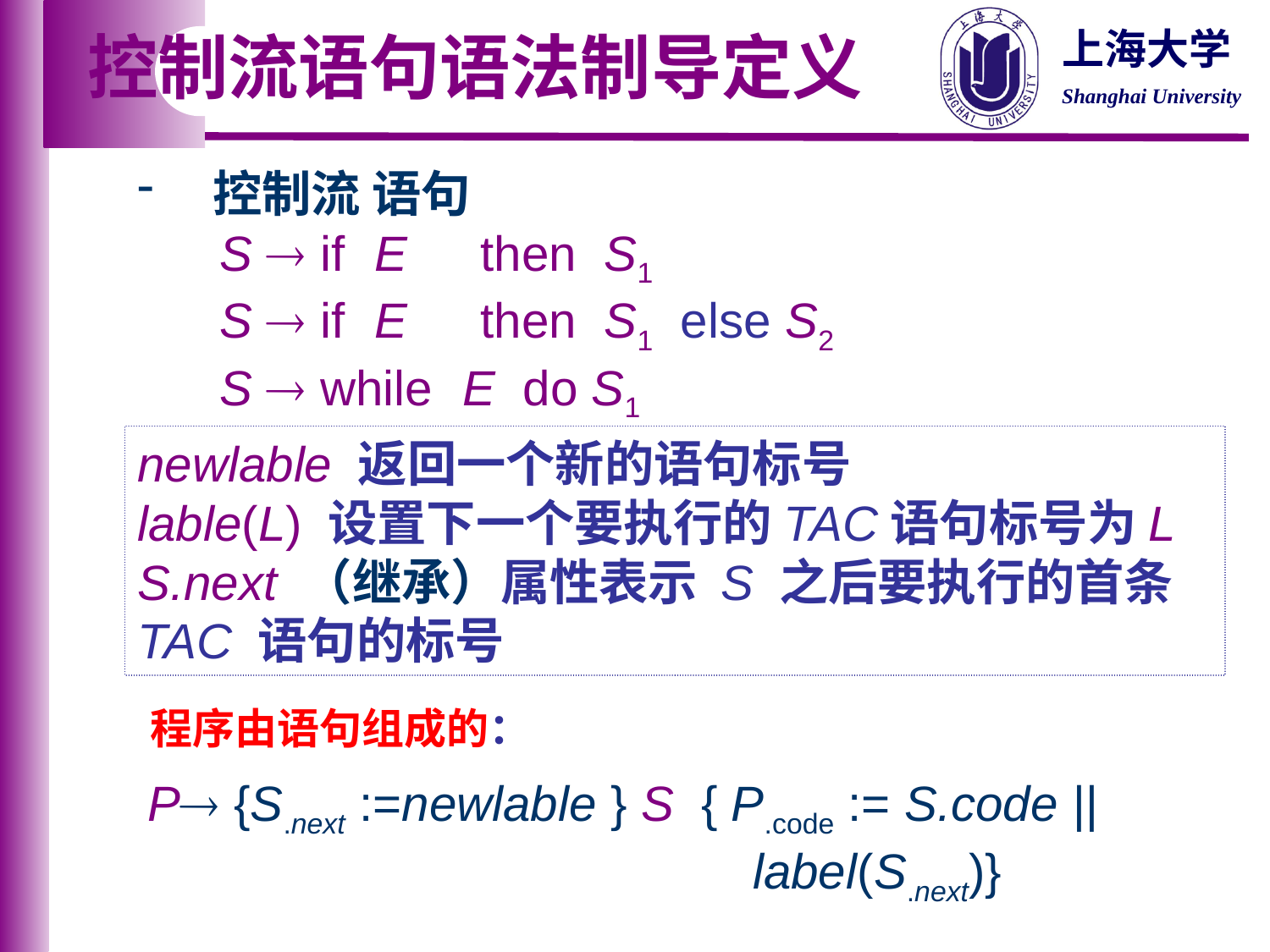

控制流语句语法制导定义
   控制流 语句
      S → if   E　then  S1
      S → if   E　then  S1  else S2
      S → while   E  do S1
newlable 返回一个新的语句标号
lable(L) 设置下一个要执行的TAC语句标号为L
S.next （继承）属性表示 S 之后要执行的首条 TAC 语句的标号
程序由语句组成的：
P→ {S.next :=newlable } S  { P.code := S.code ||
                                            label(S.next)}